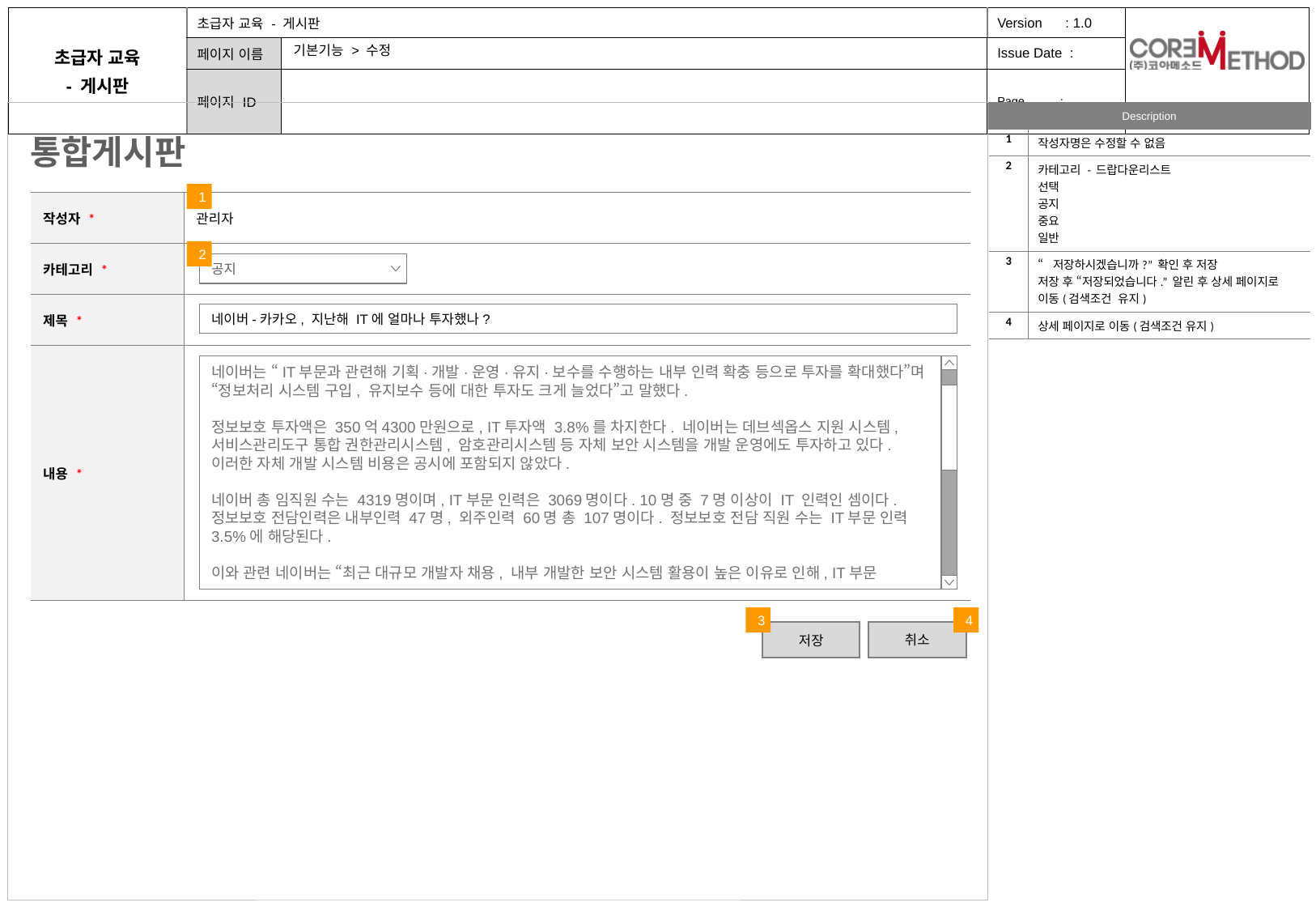

기본기능 > 수정
| 1 | 작성자명은 수정할 수 없음 |
| --- | --- |
| 2 | 카테고리 - 드랍다운리스트 선택 공지 중요 일반 |
| 3 | “저장하시겠습니까?” 확인 후 저장 저장 후 “저장되었습니다.” 알린 후 상세 페이지로 이동(검색조건 유지) |
| 4 | 상세 페이지로 이동(검색조건 유지) |
통합게시판
1
| 작성자 \* | 관리자 |
| --- | --- |
| 카테고리 \* |  |
| 제목 \* |  |
| 내용 \* |  |
2
공지

네이버-카카오, 지난해 IT에 얼마나 투자했나?
네이버는 “IT부문과 관련해 기획·개발·운영·유지·보수를 수행하는 내부 인력 확충 등으로 투자를 확대했다”며 “정보처리 시스템 구입, 유지보수 등에 대한 투자도 크게 늘었다”고 말했다.

정보보호 투자액은 350억4300만원으로, IT투자액 3.8%를 차지한다. 네이버는 데브섹옵스 지원 시스템, 서비스관리도구 통합 권한관리시스템, 암호관리시스템 등 자체 보안 시스템을 개발 운영에도 투자하고 있다. 이러한 자체 개발 시스템 비용은 공시에 포함되지 않았다.

네이버 총 임직원 수는 4319명이며, IT부문 인력은 3069명이다. 10명 중 7명 이상이 IT 인력인 셈이다. 정보보호 전담인력은 내부인력 47명, 외주인력 60명 총 107명이다. 정보보호 전담 직원 수는 IT부문 인력 3.5%에 해당된다.

이와 관련 네이버는 “최근 대규모 개발자 채용, 내부 개발한 보안 시스템 활용이 높은 이유로 인해, IT부문

3
4
취소
저장